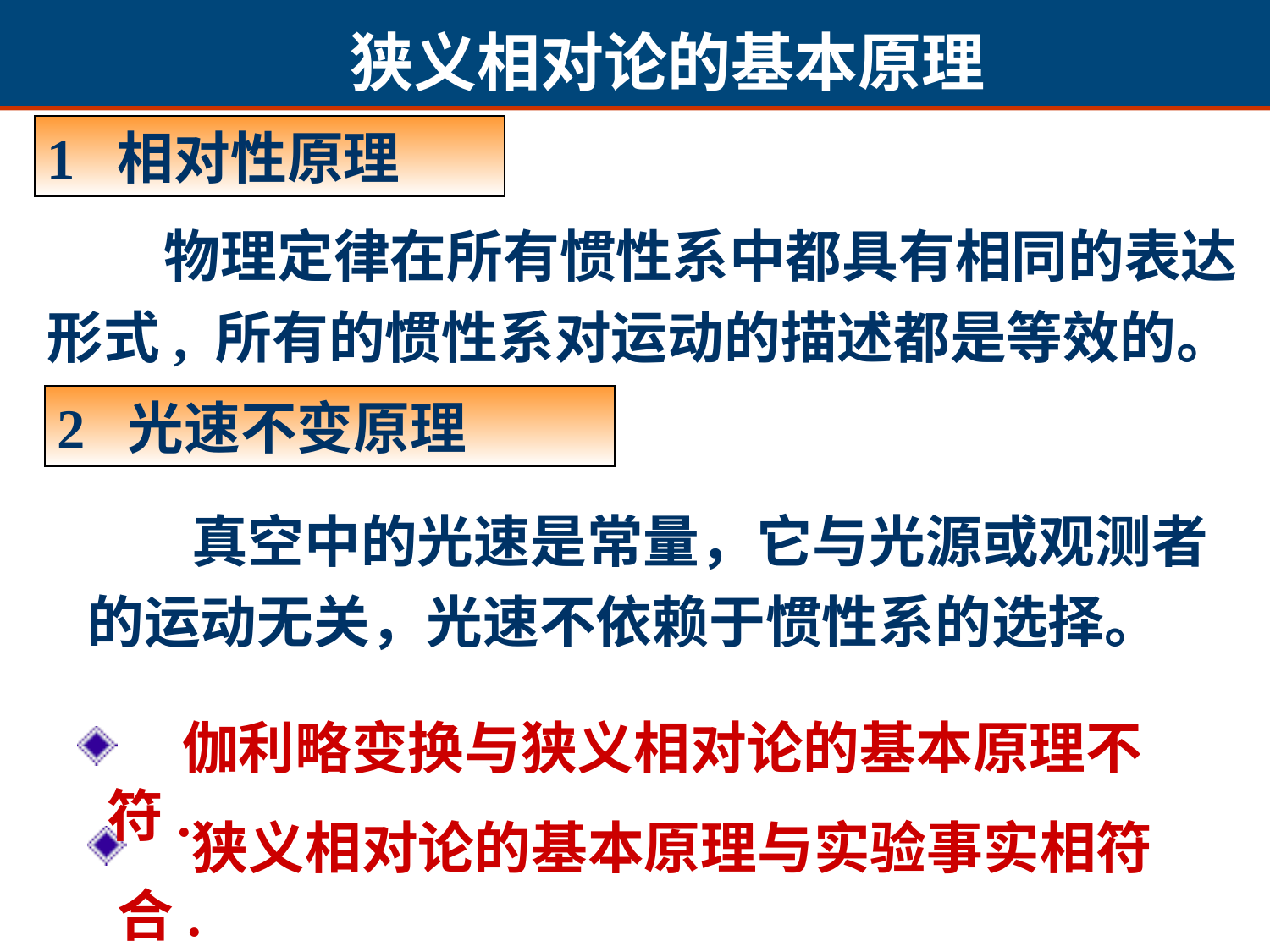

狭义相对论的基本原理
1  相对性原理
        物理定律在所有惯性系中都具有相同的表达形式, 所有的惯性系对运动的描述都是等效的。
2  光速不变原理
       真空中的光速是常量，它与光源或观测者的运动无关，光速不依赖于惯性系的选择。
    伽利略变换与狭义相对论的基本原理不符.
    狭义相对论的基本原理与实验事实相符合.